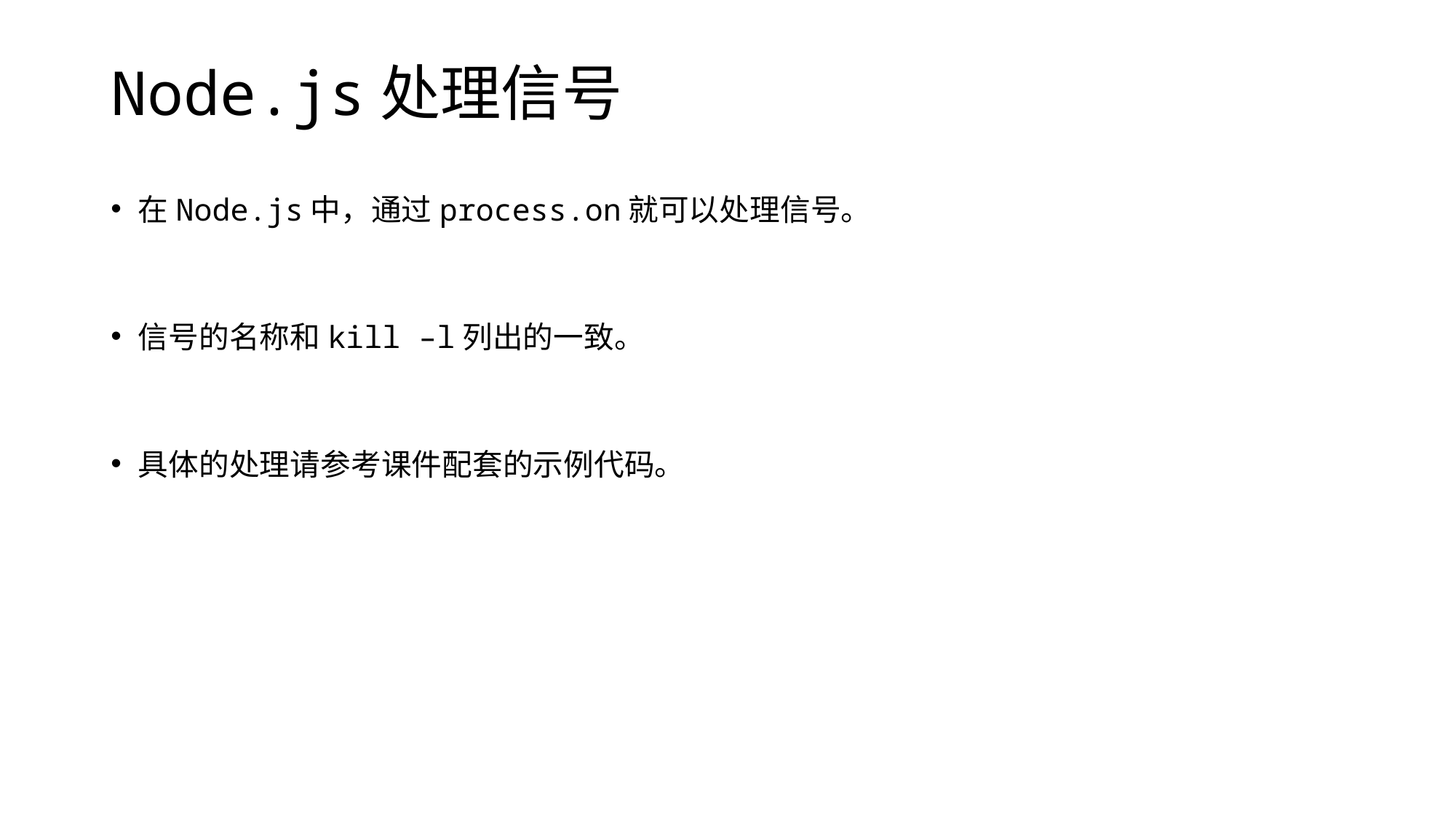

# Node.js处理信号
在Node.js中，通过process.on就可以处理信号。

信号的名称和kill –l列出的一致。

具体的处理请参考课件配套的示例代码。